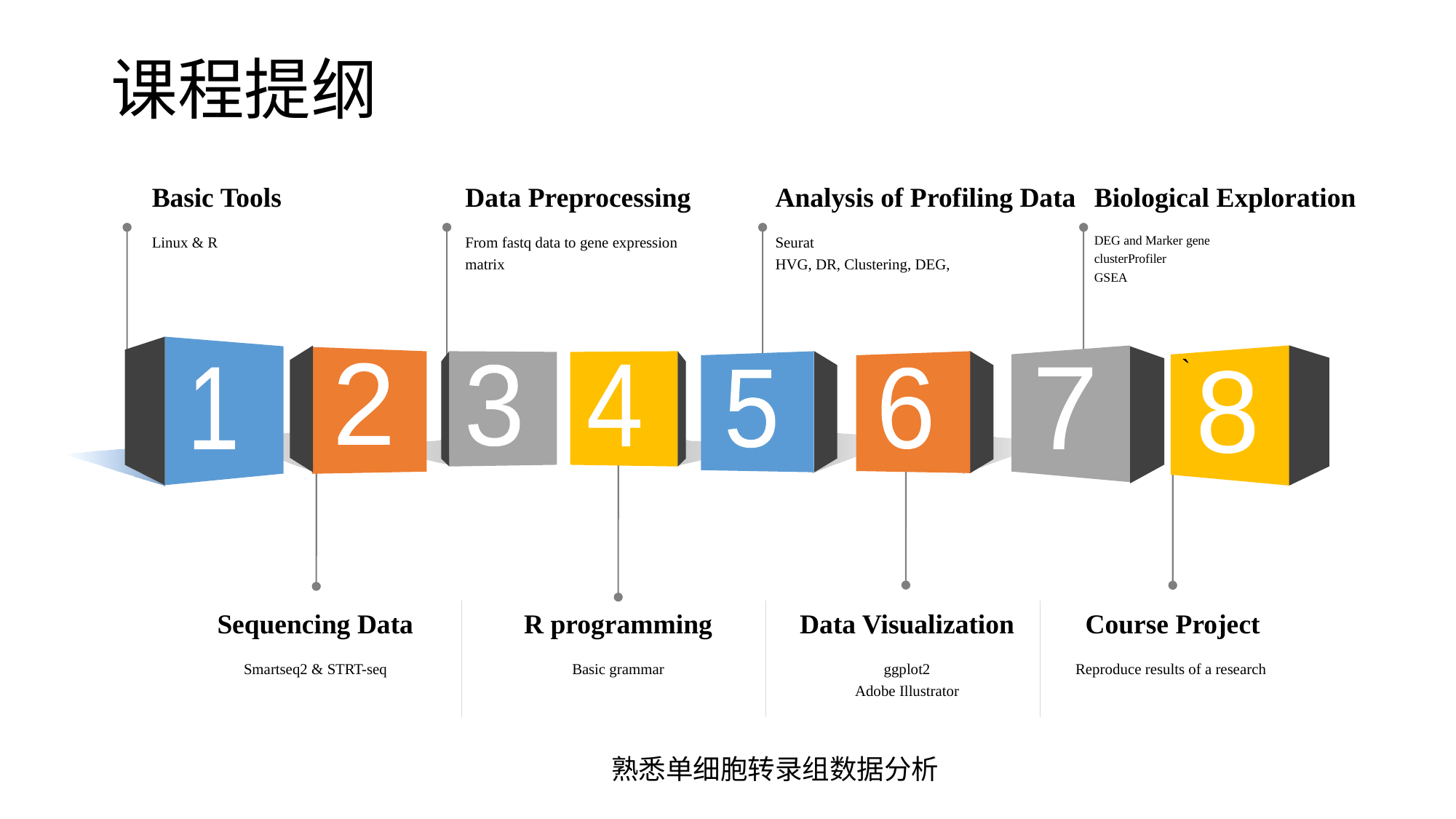

# 课程提纲
Basic Tools
Linux & R
Data Preprocessing
From fastq data to gene expression matrix
Analysis of Profiling Data
Seurat
HVG, DR, Clustering, DEG,
Biological Exploration
DEG and Marker gene
clusterProfiler
GSEA

`

2
3
4
7
1
6
5
8

Sequencing Data
Smartseq2 & STRT-seq
R programming
Basic grammar
Data Visualization
ggplot2
Adobe Illustrator
Course Project
Reproduce results of a research
熟悉单细胞转录组数据分析